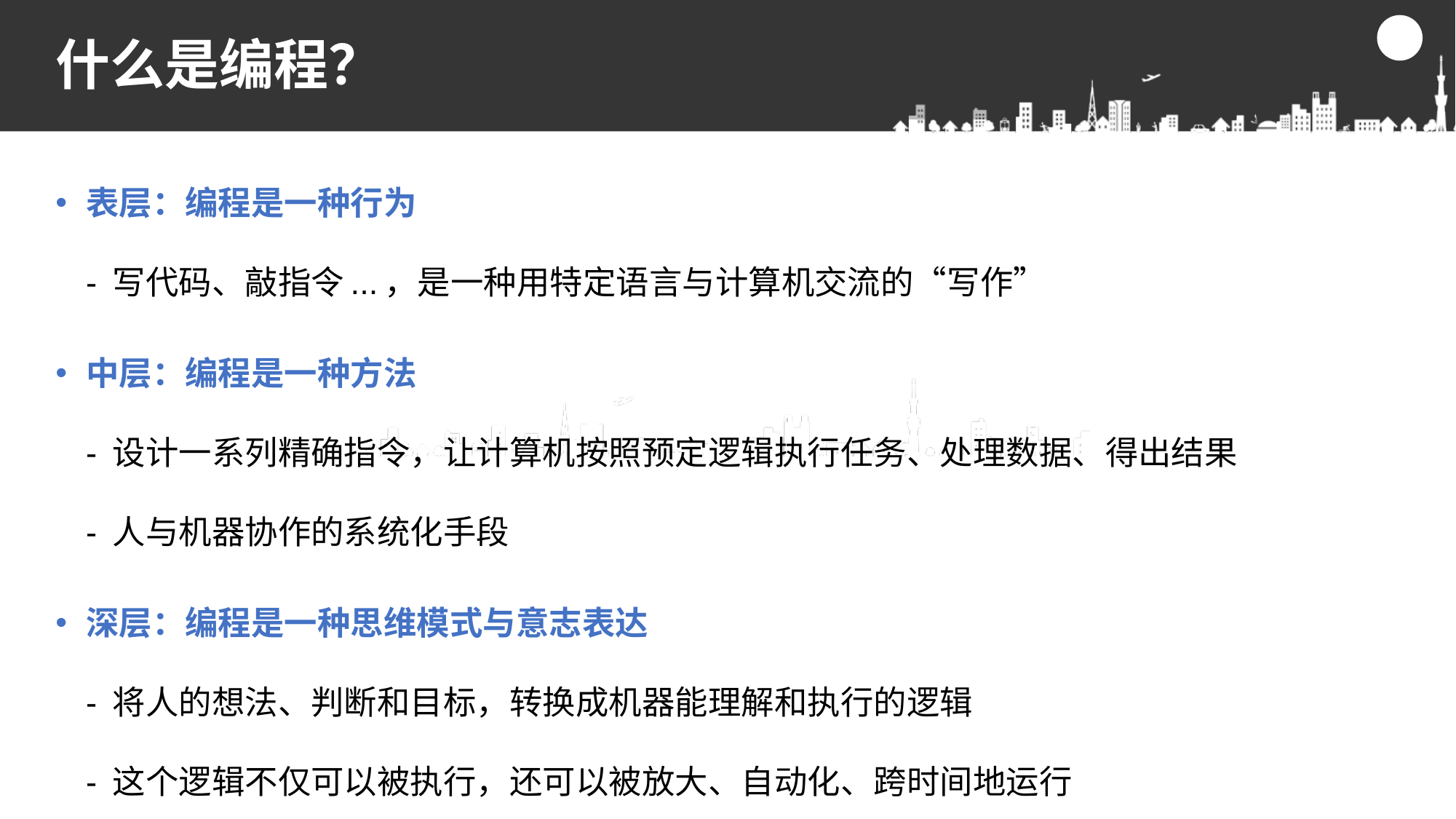

# 什么是编程？
4
表层：编程是一种行为
- 写代码、敲指令...，是一种用特定语言与计算机交流的“写作”
中层：编程是一种方法
- 设计一系列精确指令，让计算机按照预定逻辑执行任务、处理数据、得出结果
- 人与机器协作的系统化手段
深层：编程是一种思维模式与意志表达
- 将人的想法、判断和目标，转换成机器能理解和执行的逻辑
- 这个逻辑不仅可以被执行，还可以被放大、自动化、跨时间地运行